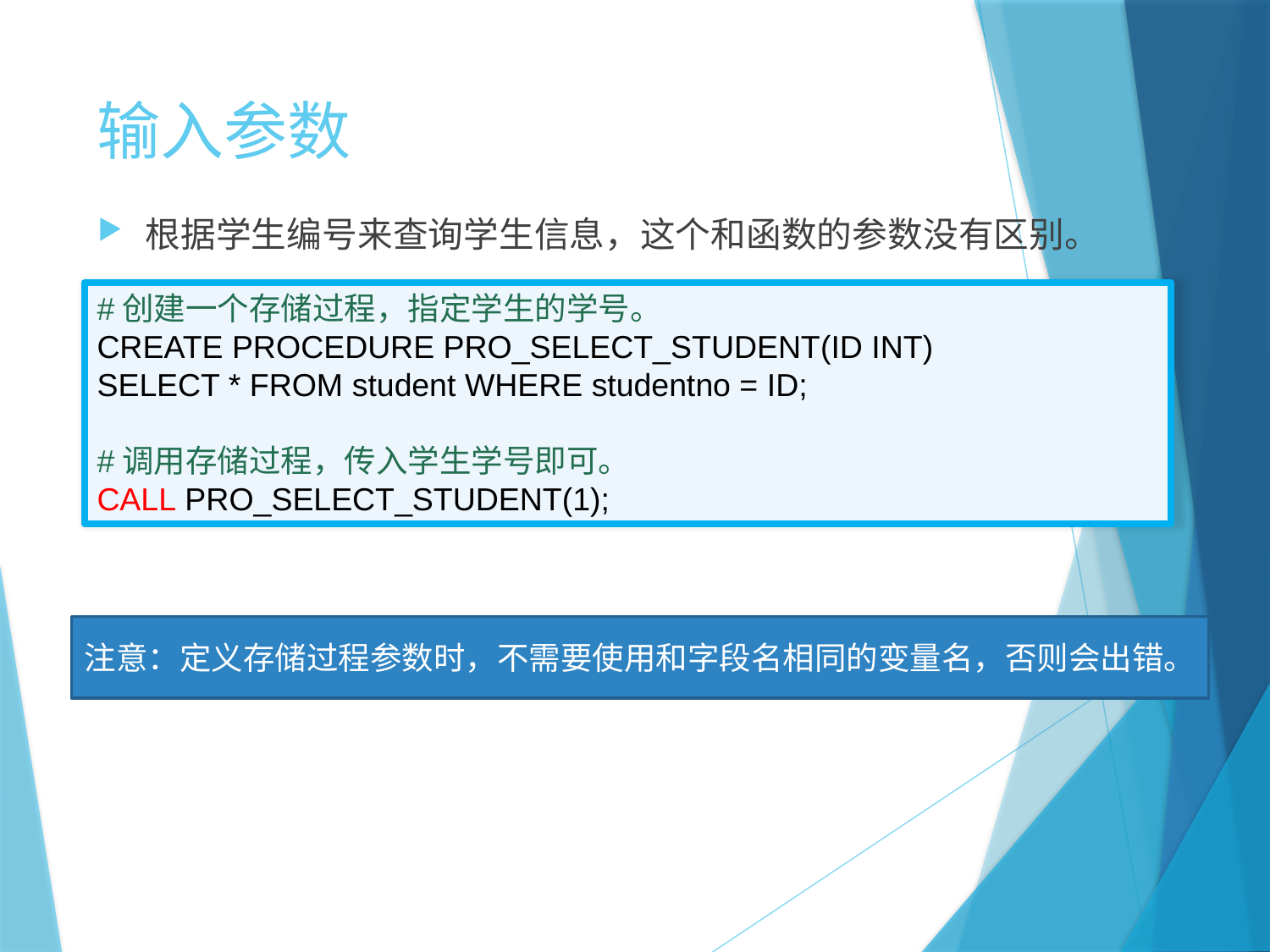

# 输入参数
根据学生编号来查询学生信息，这个和函数的参数没有区别。
#创建一个存储过程，指定学生的学号。
CREATE PROCEDURE PRO_SELECT_STUDENT(ID INT)
SELECT * FROM student WHERE studentno = ID;

#调用存储过程，传入学生学号即可。
CALL PRO_SELECT_STUDENT(1);
注意：定义存储过程参数时，不需要使用和字段名相同的变量名，否则会出错。